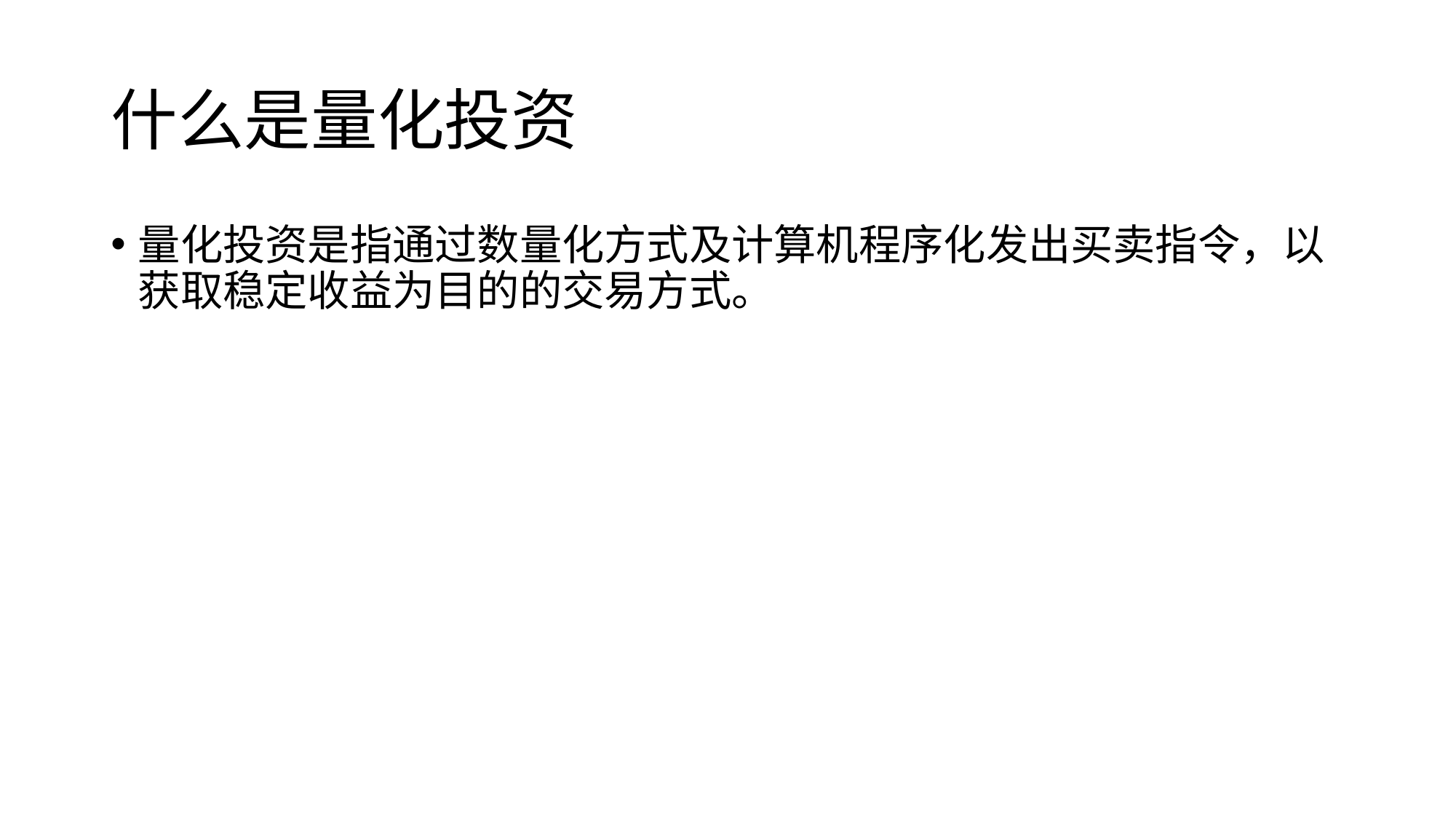

# 什么是量化投资
量化投资是指通过数量化方式及计算机程序化发出买卖指令，以获取稳定收益为目的的交易方式。